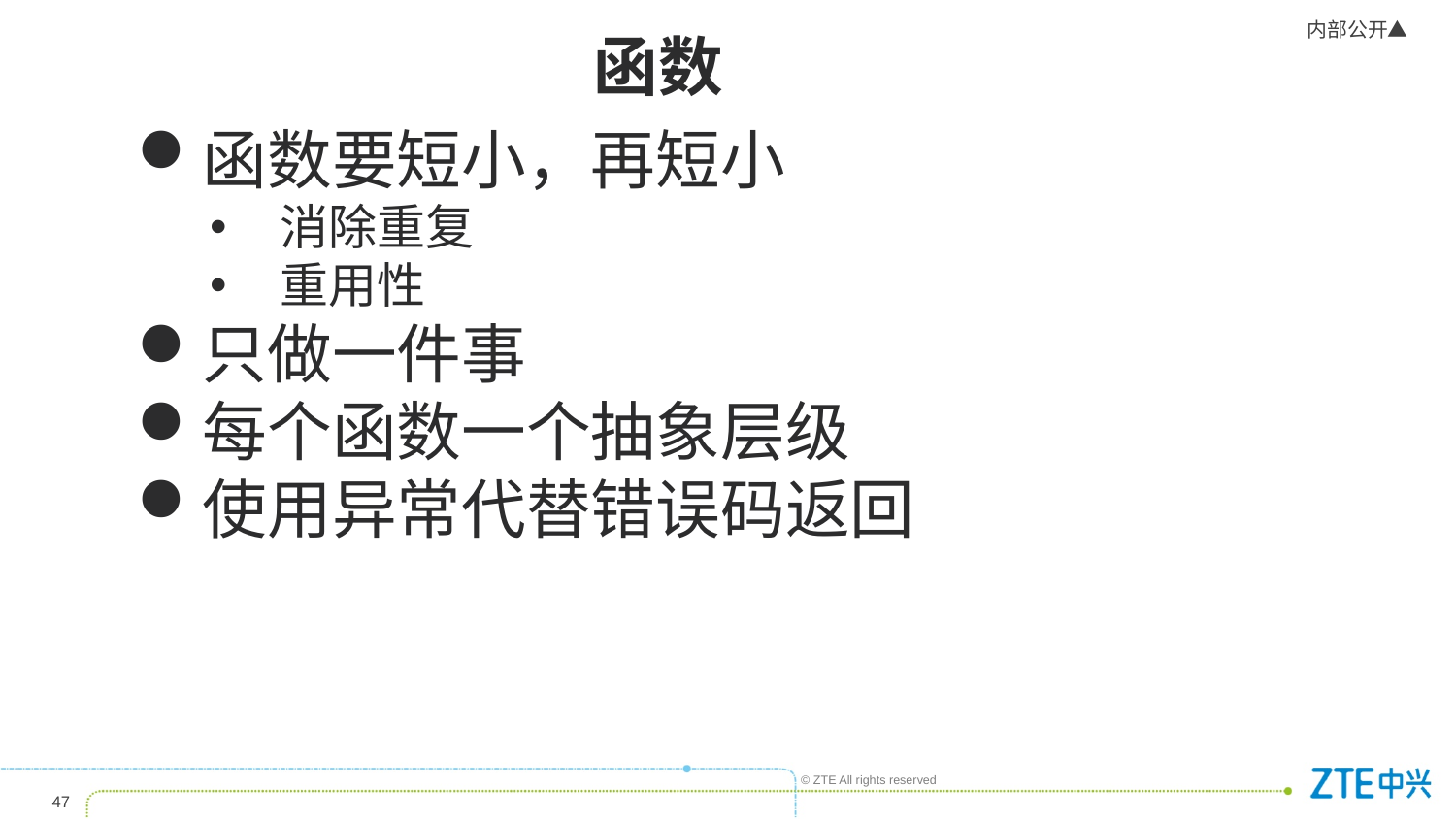

函数
函数要短小，再短小
消除重复
重用性
只做一件事
每个函数一个抽象层级
使用异常代替错误码返回